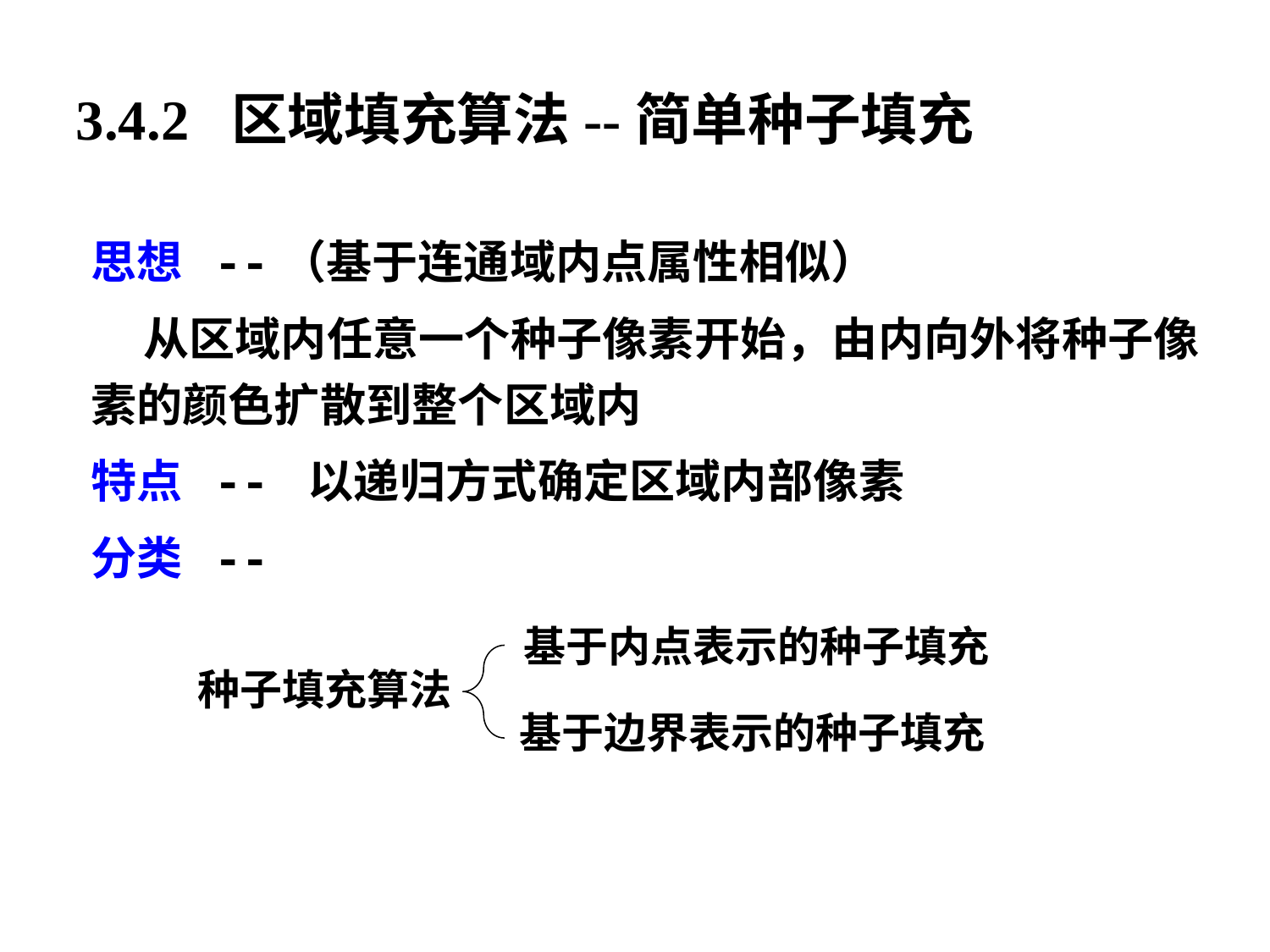

3.4.2  区域填充算法--简单种子填充
思想  --（基于连通域内点属性相似）
    从区域内任意一个种子像素开始，由内向外将种子像素的颜色扩散到整个区域内
特点  -- 以递归方式确定区域内部像素
分类  --
基于内点表示的种子填充

种子填充算法
基于边界表示的种子填充